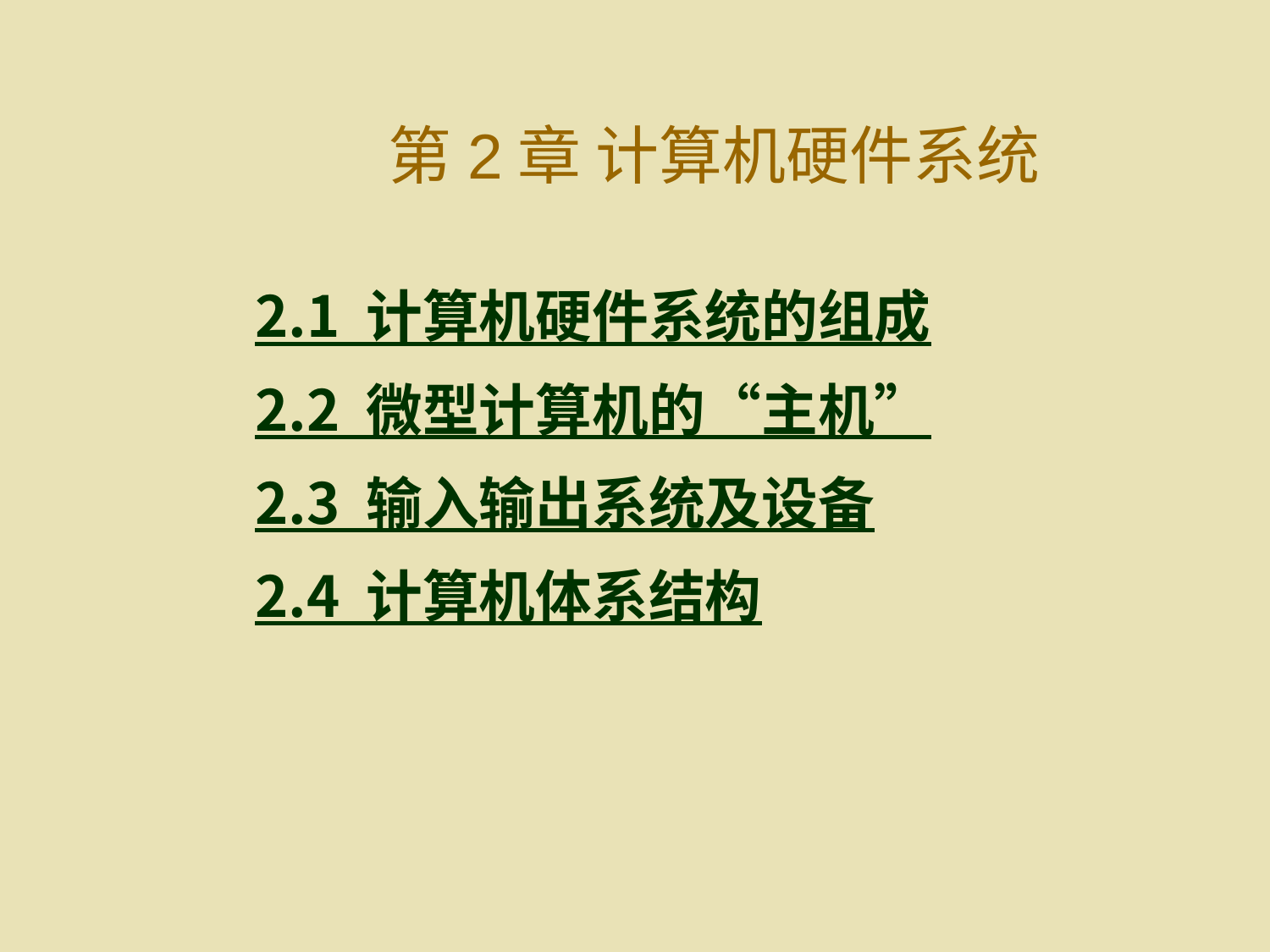

# 第2章 计算机硬件系统
   2.1  计算机硬件系统的组成
   2.2  微型计算机的“主机”
   2.3  输入输出系统及设备
   2.4  计算机体系结构